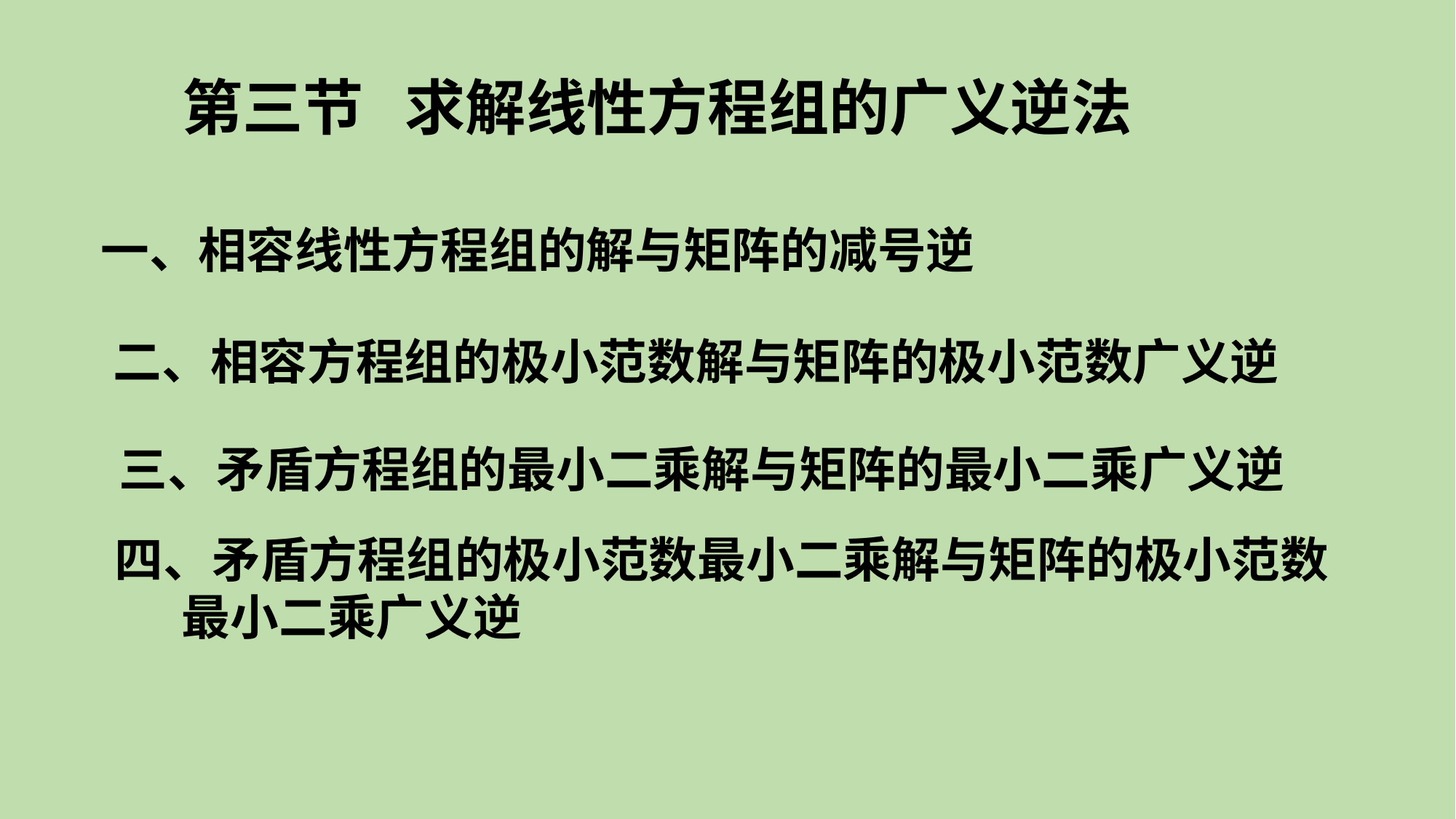

第三节   求解线性方程组的广义逆法
一、相容线性方程组的解与矩阵的减号逆
二、相容方程组的极小范数解与矩阵的极小范数广义逆
三、矛盾方程组的最小二乘解与矩阵的最小二乘广义逆
四、矛盾方程组的极小范数最小二乘解与矩阵的极小范数
     最小二乘广义逆